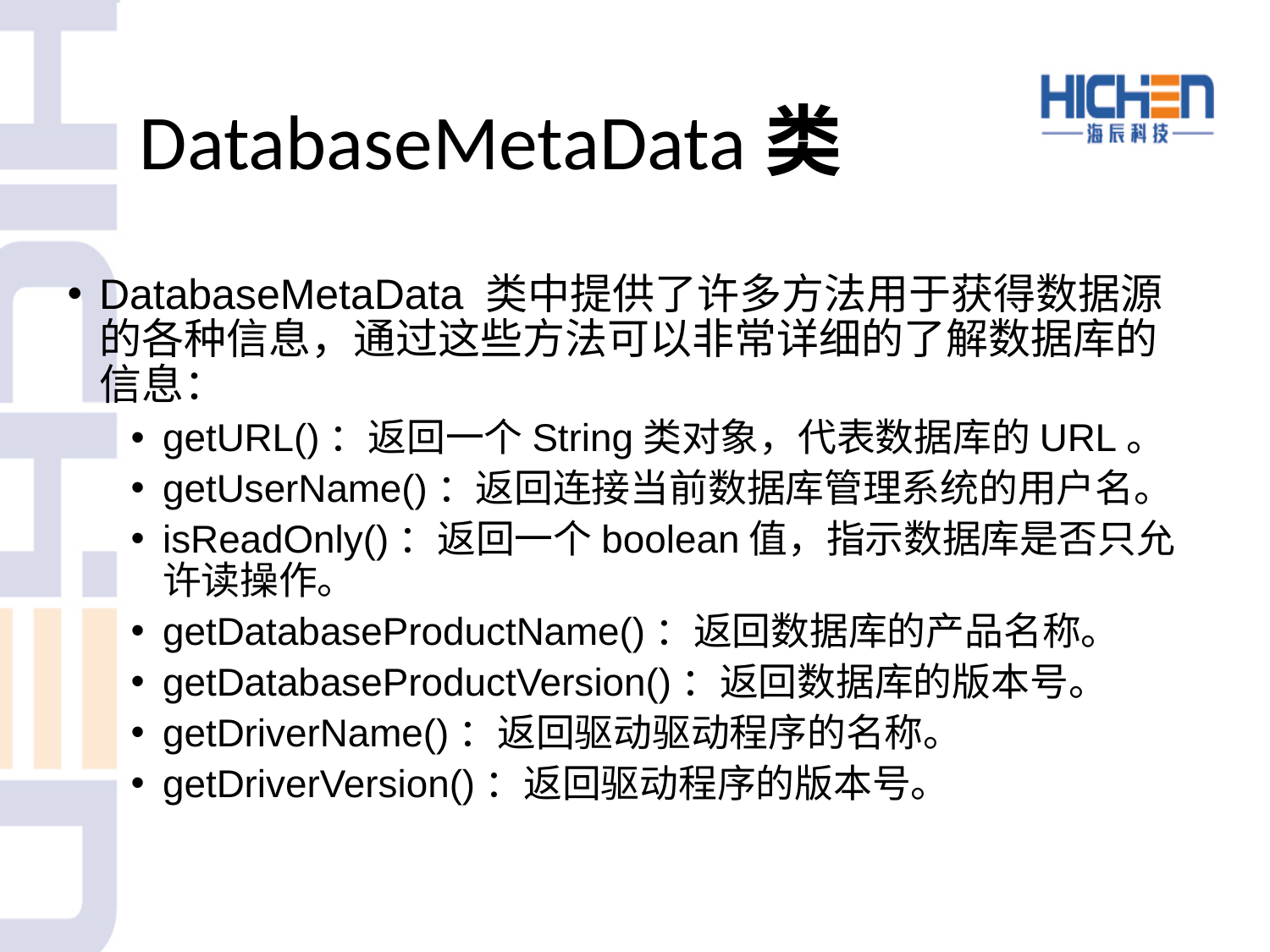

# DatabaseMetaData类
DatabaseMetaData 类中提供了许多方法用于获得数据源的各种信息，通过这些方法可以非常详细的了解数据库的信息：
getURL()：返回一个String类对象，代表数据库的URL。
getUserName()：返回连接当前数据库管理系统的用户名。
isReadOnly()：返回一个boolean值，指示数据库是否只允许读操作。
getDatabaseProductName()：返回数据库的产品名称。
getDatabaseProductVersion()：返回数据库的版本号。
getDriverName()：返回驱动驱动程序的名称。
getDriverVersion()：返回驱动程序的版本号。